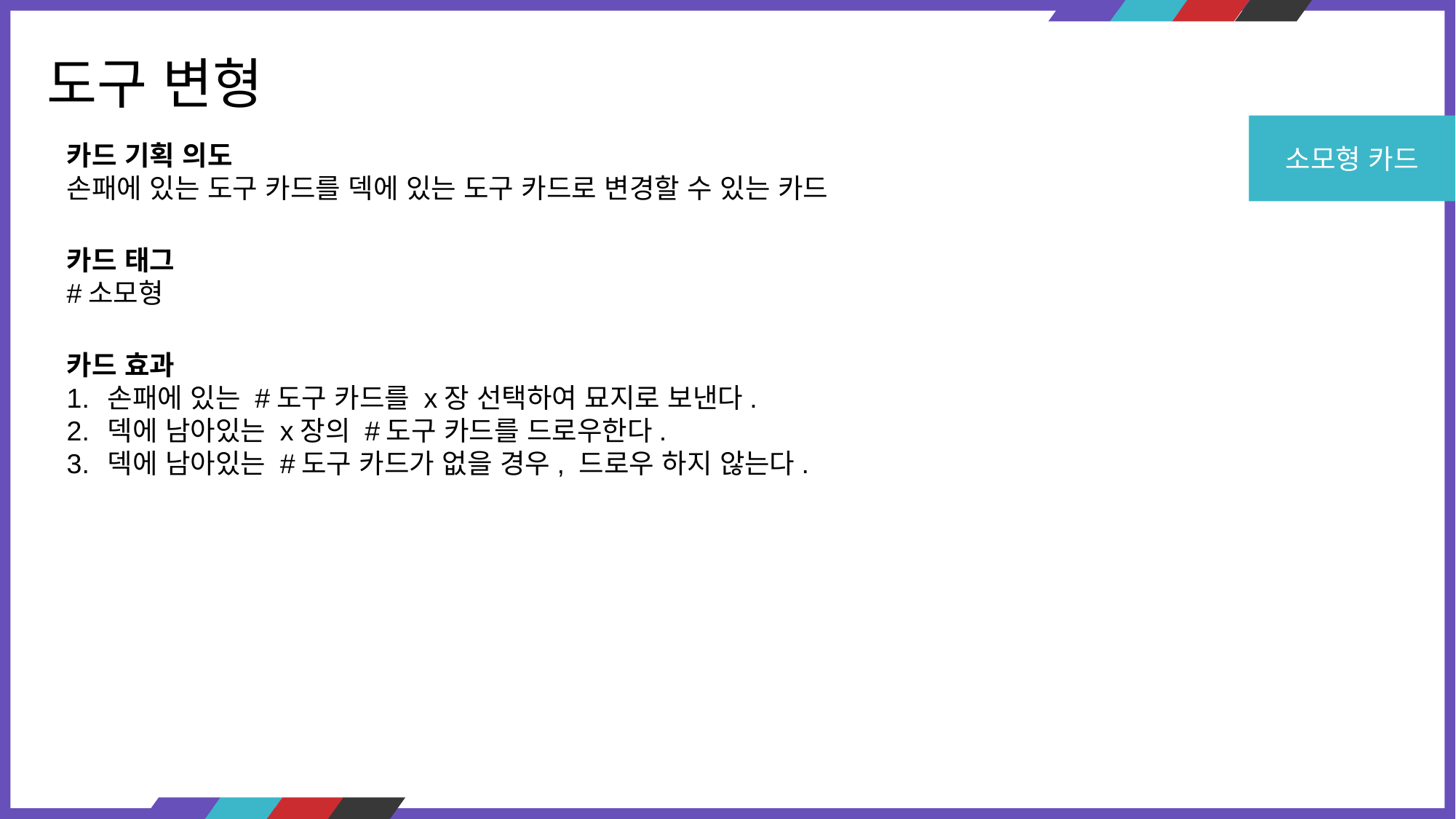

도구 변형
소모형 카드
카드 기획 의도
손패에 있는 도구 카드를 덱에 있는 도구 카드로 변경할 수 있는 카드
카드 태그
#소모형
카드 효과
손패에 있는 #도구 카드를 x장 선택하여 묘지로 보낸다.
덱에 남아있는 x장의 #도구 카드를 드로우한다.
덱에 남아있는 #도구 카드가 없을 경우, 드로우 하지 않는다.